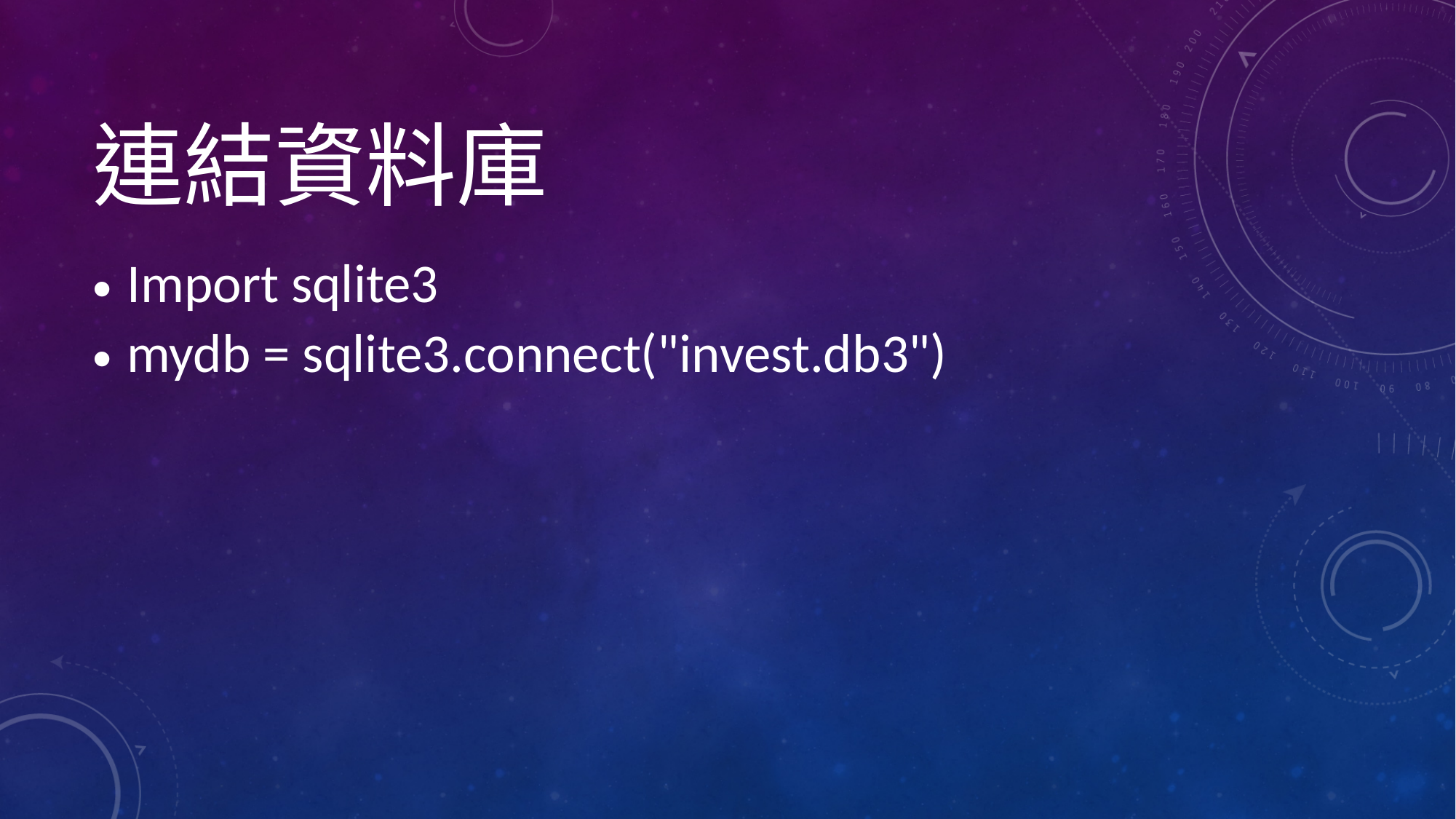

# 連結資料庫
Import sqlite3
mydb = sqlite3.connect("invest.db3")